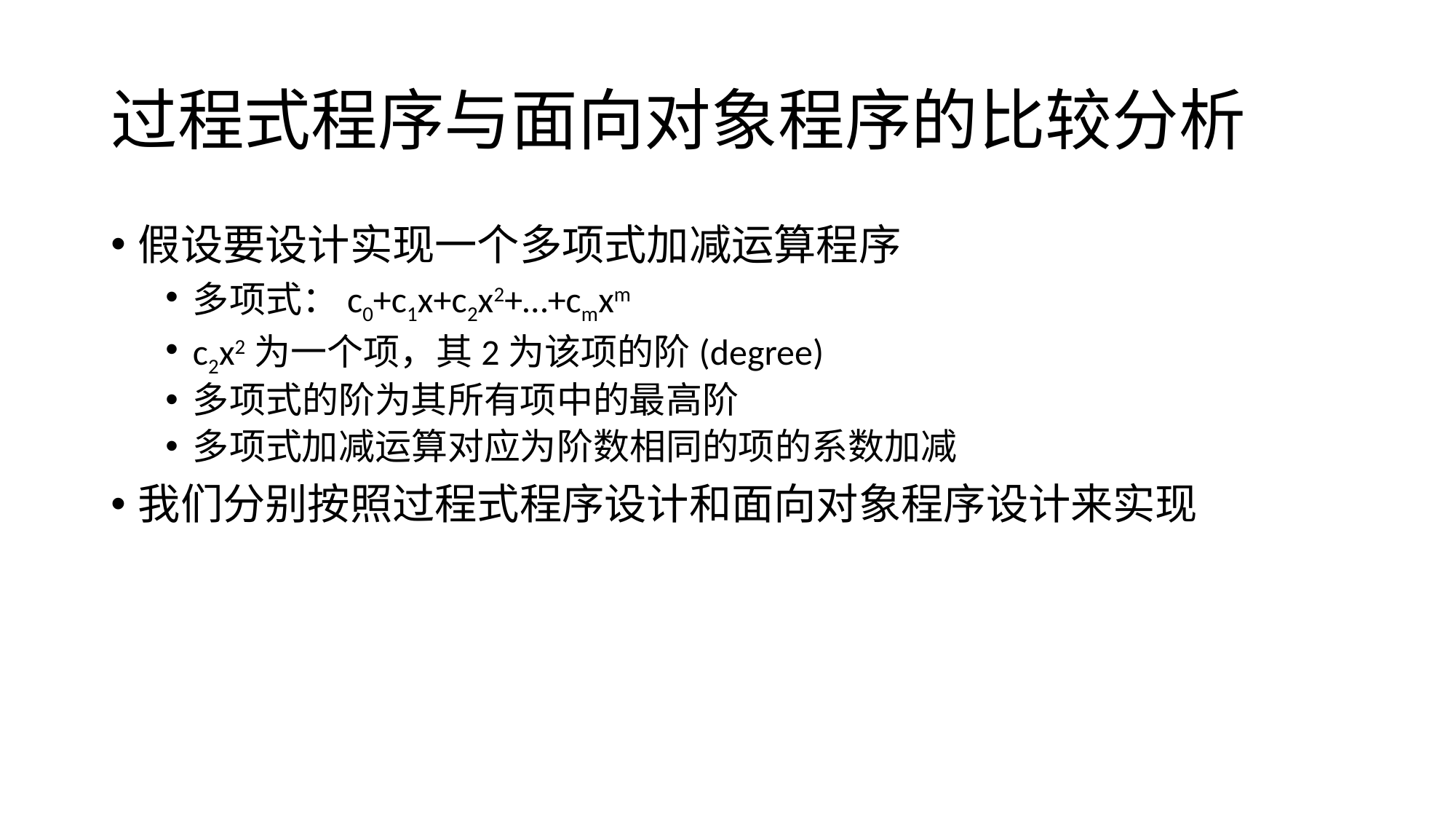

# 过程式程序与面向对象程序的比较分析
假设要设计实现一个多项式加减运算程序
多项式：c0+c1x+c2x2+…+cmxm
c2x2为一个项，其2为该项的阶(degree)
多项式的阶为其所有项中的最高阶
多项式加减运算对应为阶数相同的项的系数加减
我们分别按照过程式程序设计和面向对象程序设计来实现